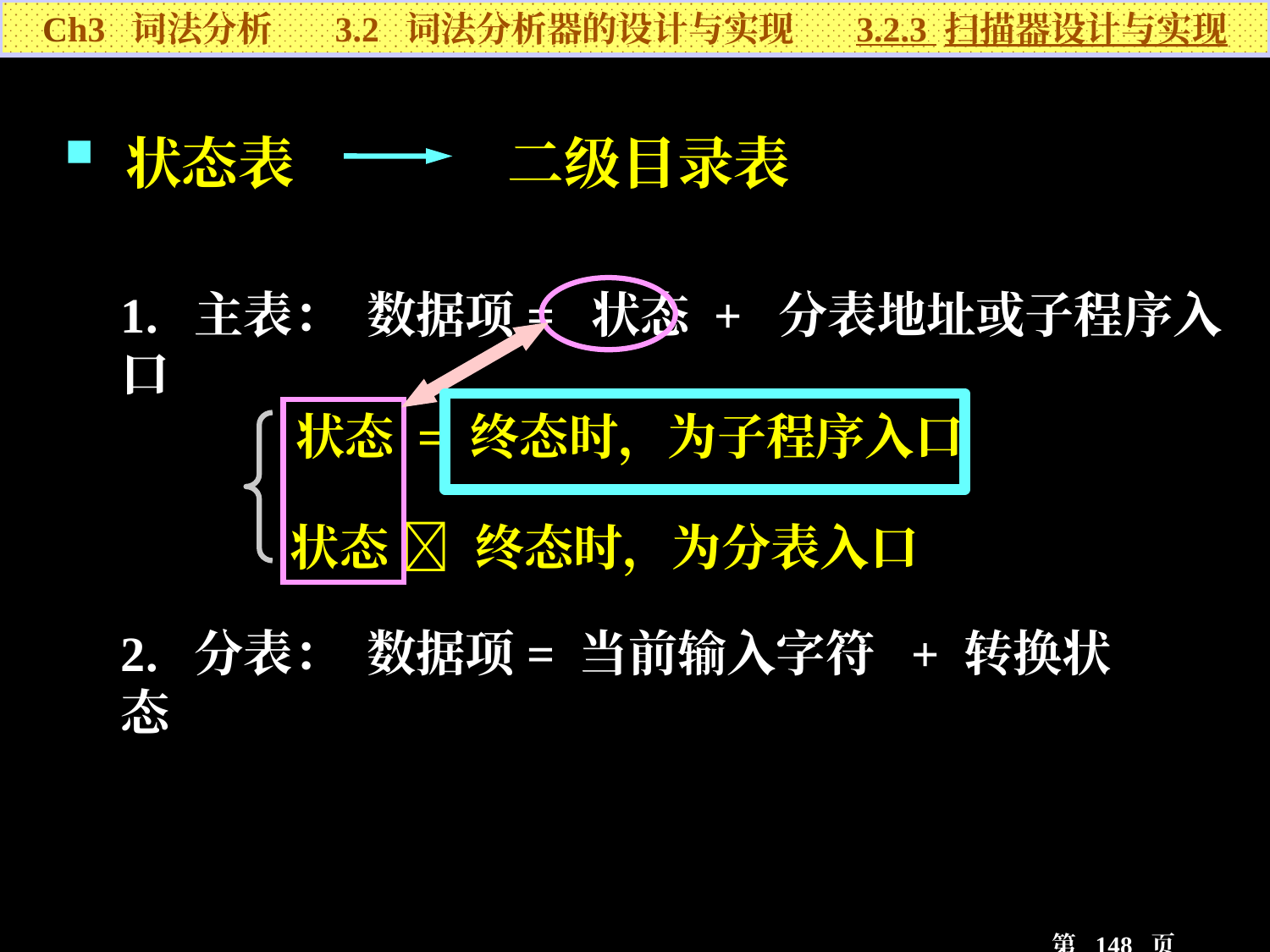

Ch3  词法分析      3.2  词法分析器的设计与实现      3.2.3 扫描器设计与实现
 状态表               二级目录表

1.  主表：  数据项=  状态 +  分表地址或子程序入口

状态 = 终态时，为子程序入口

状态 ≠  终态时，为分表入口
2.  分表：  数据项= 当前输入字符  + 转换状态